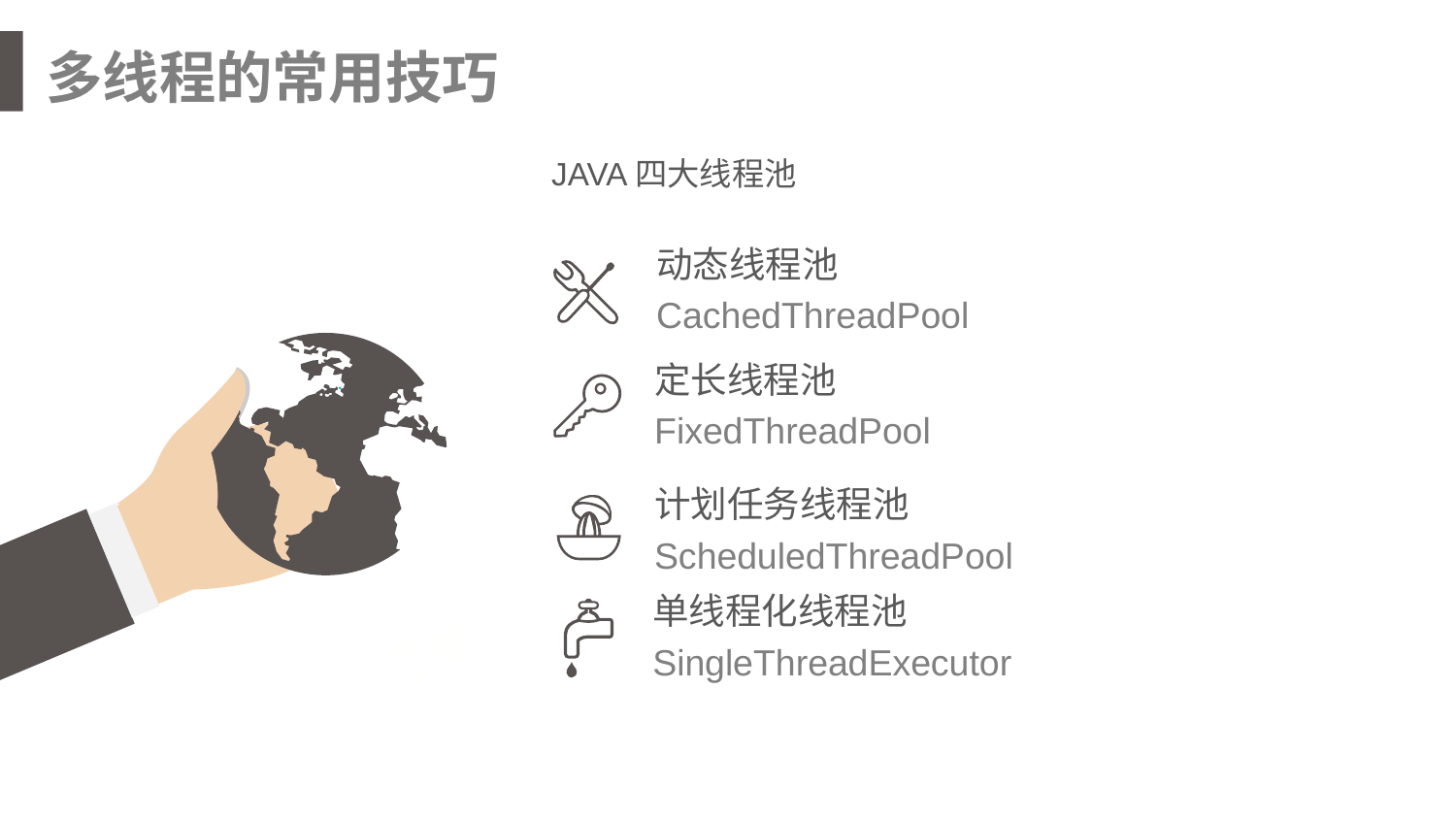

多线程的常用技巧
JAVA四大线程池
动态线程池
CachedThreadPool

定长线程池
FixedThreadPool

计划任务线程池
ScheduledThreadPool

单线程化线程池
SingleThreadExecutor